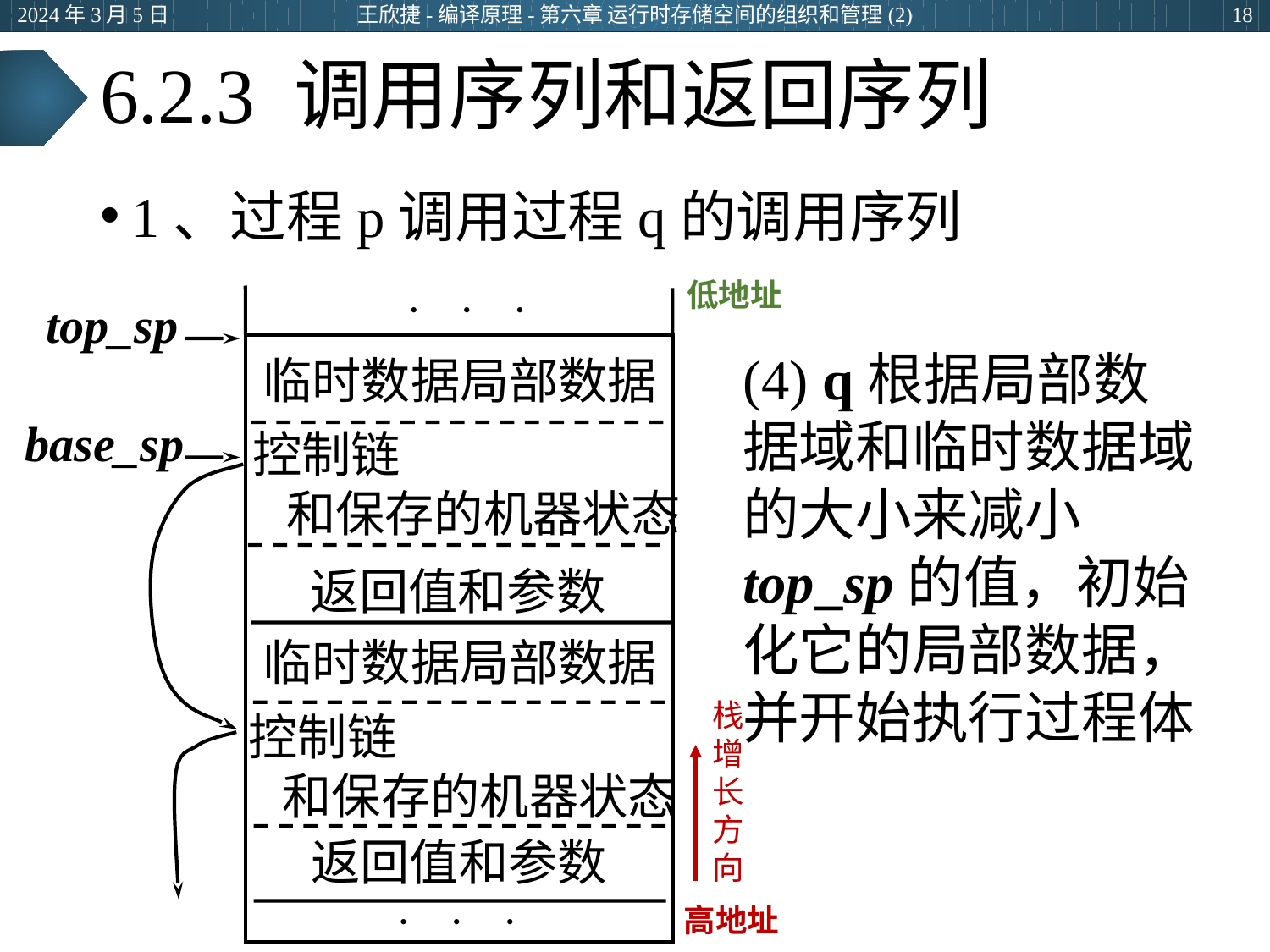

王欣捷-编译原理-第六章 运行时存储空间的组织和管理(2)
2024年3月5日
18
# 6.2.3 调用序列和返回序列
1、过程p调用过程q的调用序列

⋅  ⋅  ⋅
top_sp

临时数据局部数据
base_sp
控制链
  和保存的机器状态

返回值和参数
临时数据局部数据

控制链
  和保存的机器状态

返回值和参数

⋅  ⋅  ⋅

低地址
高地址
(4) q根据局部数据域和临时数据域的大小来减小top_sp的值，初始化它的局部数据，并开始执行过程体
栈
增
长
方
向